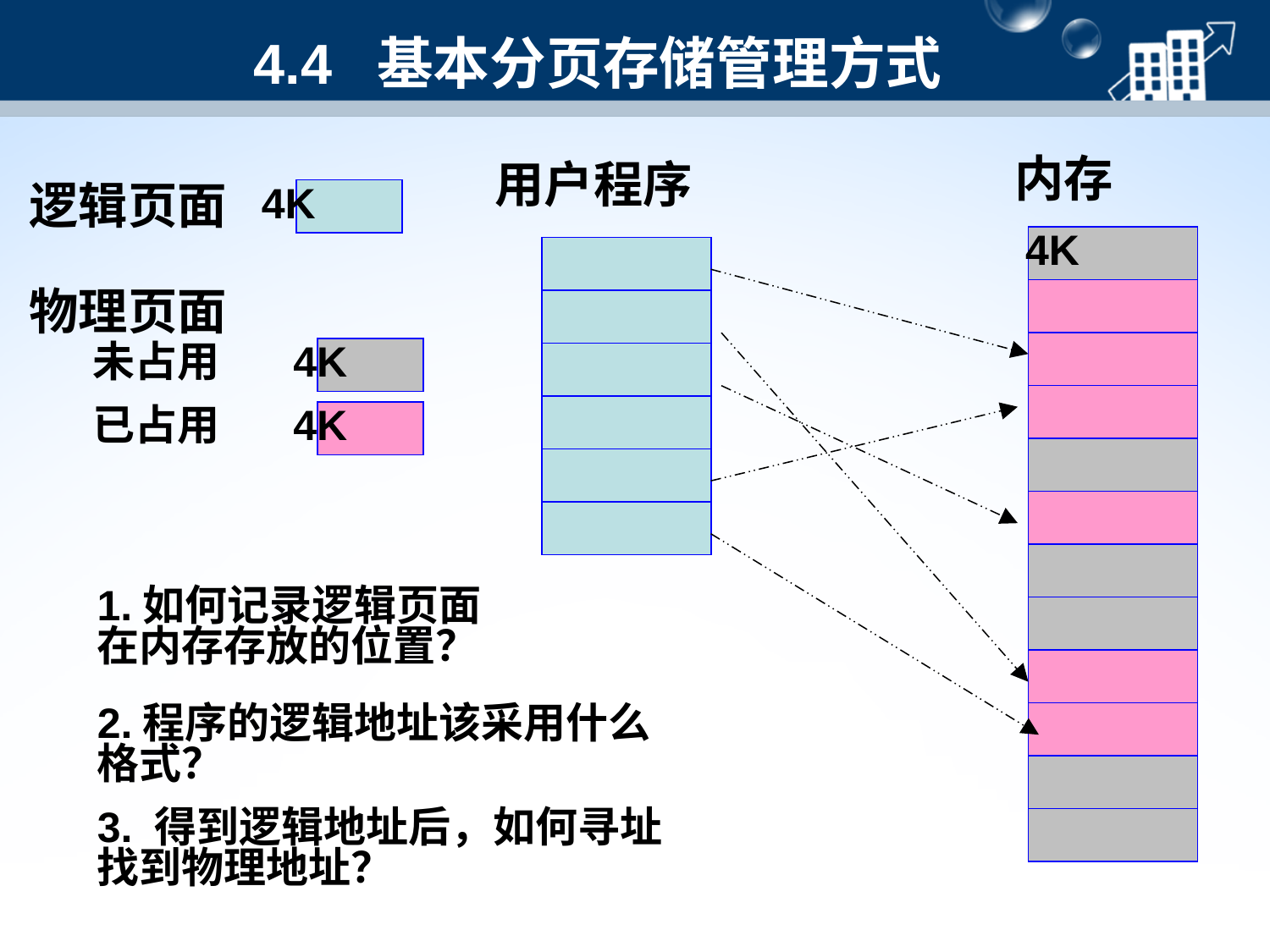

# 4.4  基本分页存储管理方式
内存
用户程序
逻辑页面

4K

4K

物理页面

未占用

4K

已占用

4K

1.如何记录逻辑页面在内存存放的位置？

2.程序的逻辑地址该采用什么格式？

3. 得到逻辑地址后，如何寻址找到物理地址？